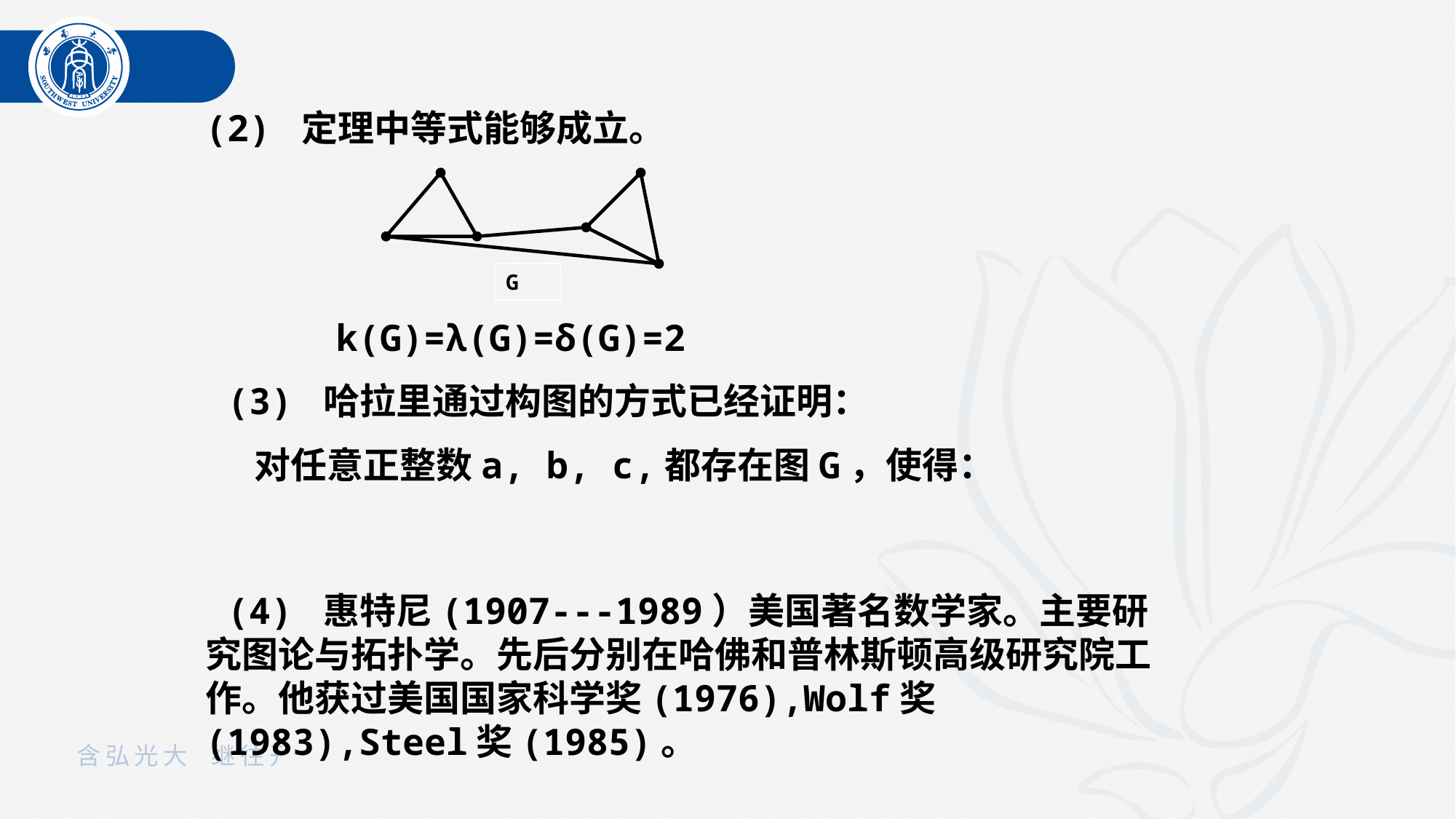

(2) 定理中等式能够成立。

G
      k(G)=λ(G)=δ(G)=2
 (3) 哈拉里通过构图的方式已经证明：
      对任意正整数a, b, c,都存在图G，使得：
 (4) 惠特尼(1907---1989）美国著名数学家。主要研究图论与拓扑学。先后分别在哈佛和普林斯顿高级研究院工作。他获过美国国家科学奖(1976),Wolf奖(1983),Steel奖(1985)。